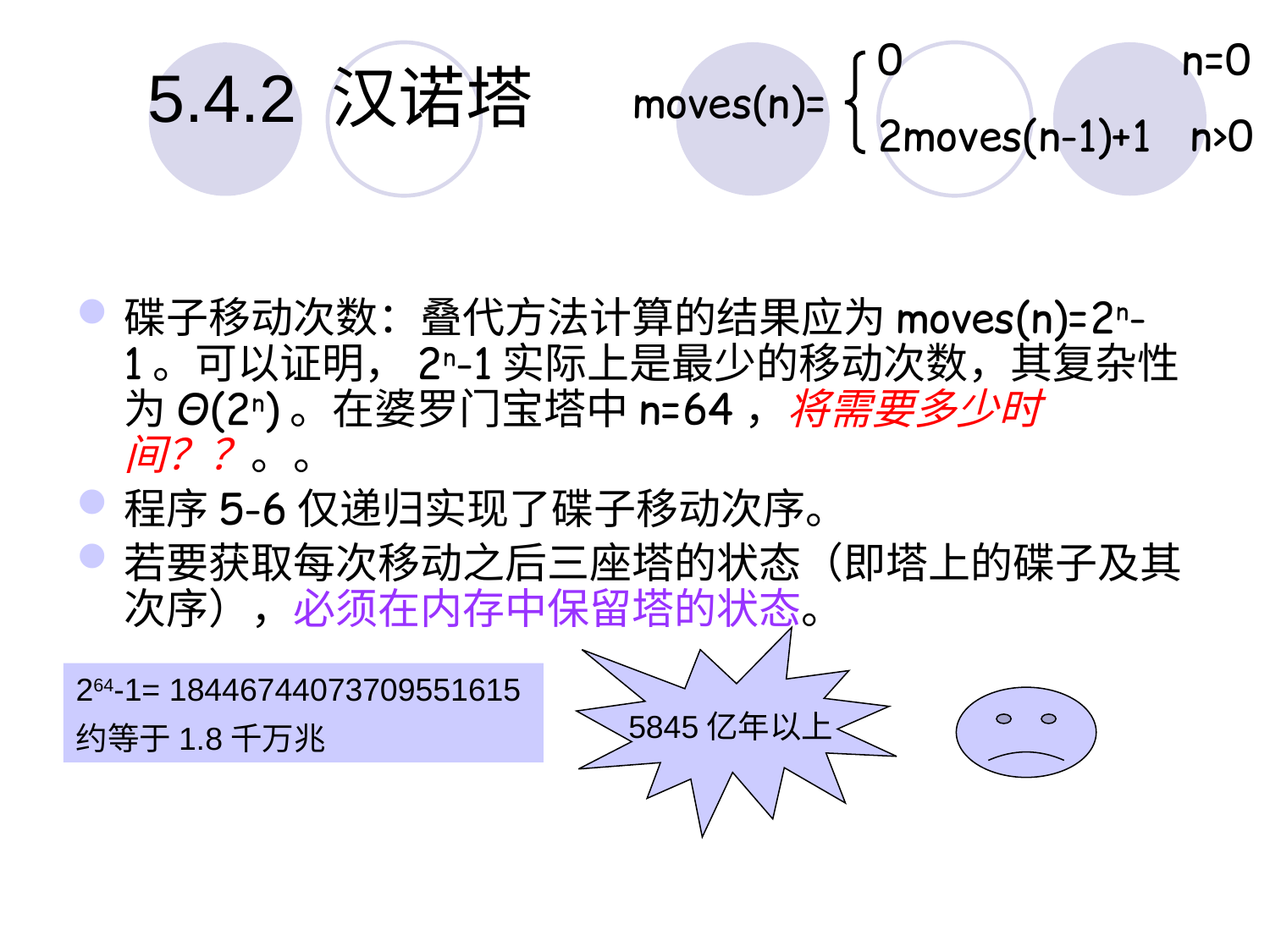

moves(n)=
0                      n=0

2moves(n-1)+1   n>0
# 5.4.2 汉诺塔

碟子移动次数：叠代方法计算的结果应为moves(n)=2n-1。可以证明，2n-1实际上是最少的移动次数，其复杂性为Θ(2n)。在婆罗门宝塔中n=64，将需要多少时间？？。。
程序5-6仅递归实现了碟子移动次序。
若要获取每次移动之后三座塔的状态（即塔上的碟子及其次序），必须在内存中保留塔的状态。
5845亿年以上
264-1= 18446744073709551615
约等于1.8千万兆

25